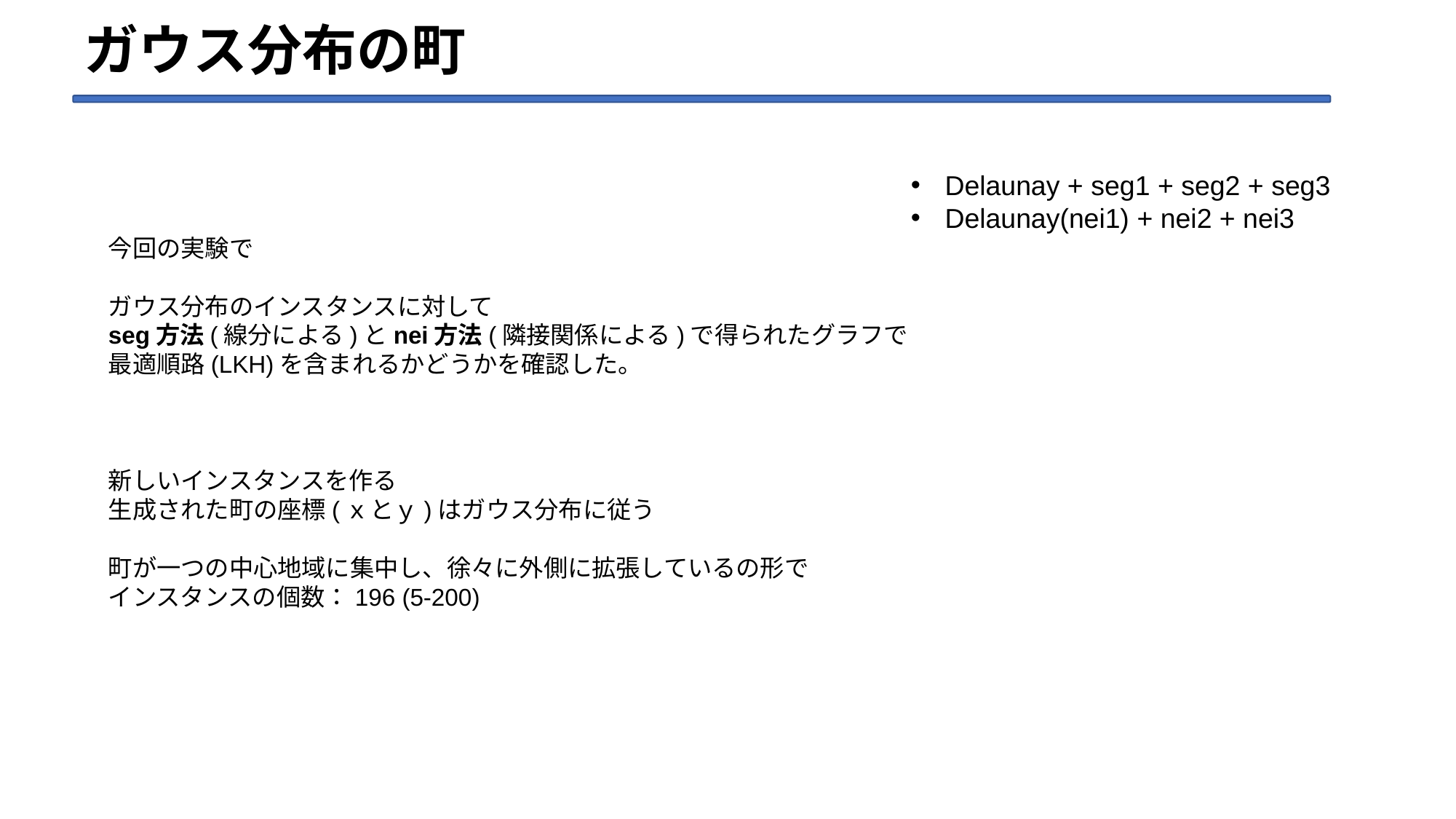

# ガウス分布の町

Delaunay + seg1 + seg2 + seg3
Delaunay(nei1) + nei2 + nei3
今回の実験で

ガウス分布のインスタンスに対して
seg方法(線分による)とnei方法(隣接関係による)で得られたグラフで
最適順路(LKH)を含まれるかどうかを確認した。

新しいインスタンスを作る
生成された町の座標(ｘとｙ)はガウス分布に従う

町が一つの中心地域に集中し、徐々に外側に拡張しているの形で
インスタンスの個数：196 (5-200)